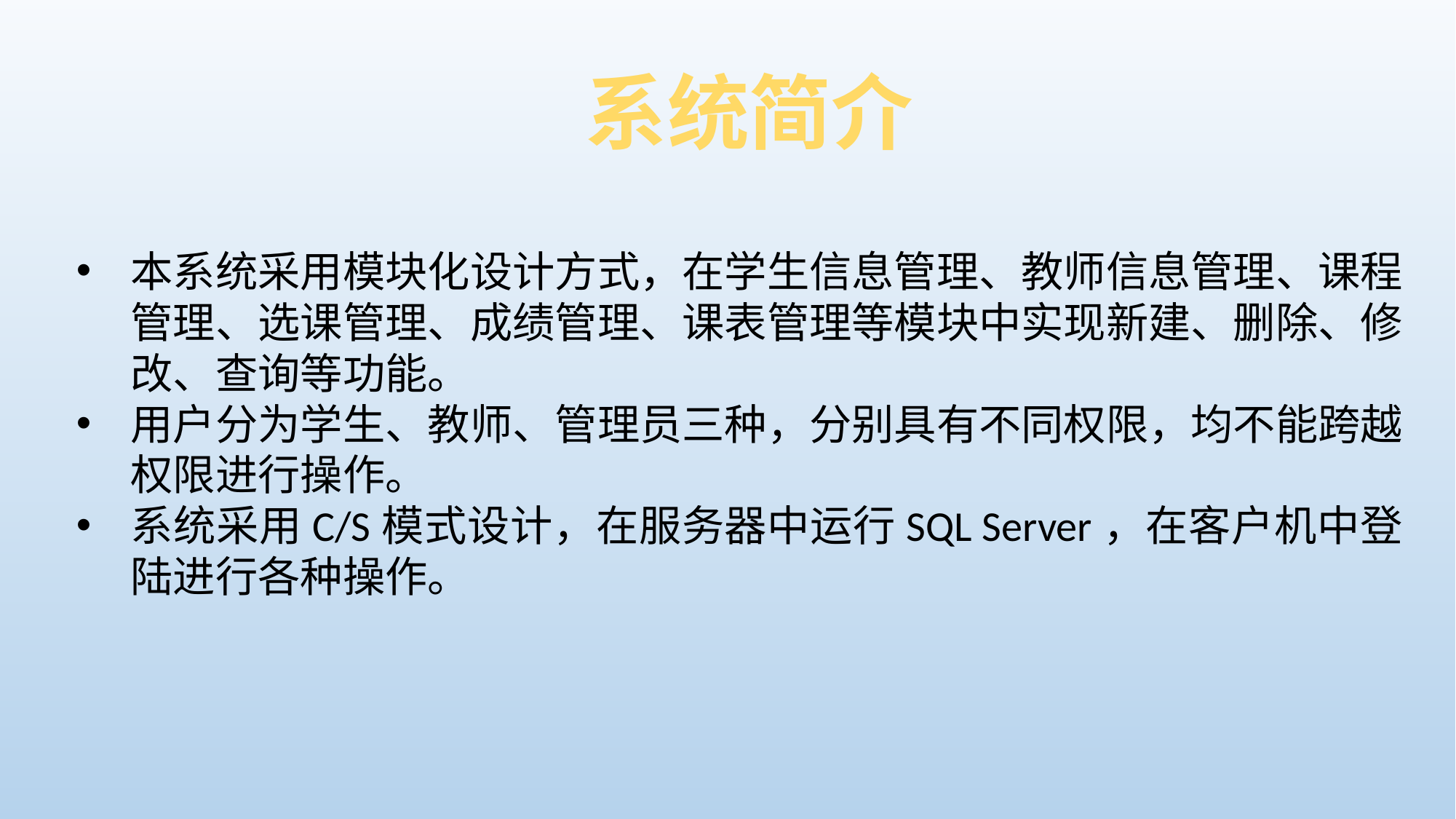

系统简介
本系统采用模块化设计方式，在学生信息管理、教师信息管理、课程管理、选课管理、成绩管理、课表管理等模块中实现新建、删除、修改、查询等功能。
用户分为学生、教师、管理员三种，分别具有不同权限，均不能跨越权限进行操作。
系统采用C/S模式设计，在服务器中运行SQL Server，在客户机中登陆进行各种操作。